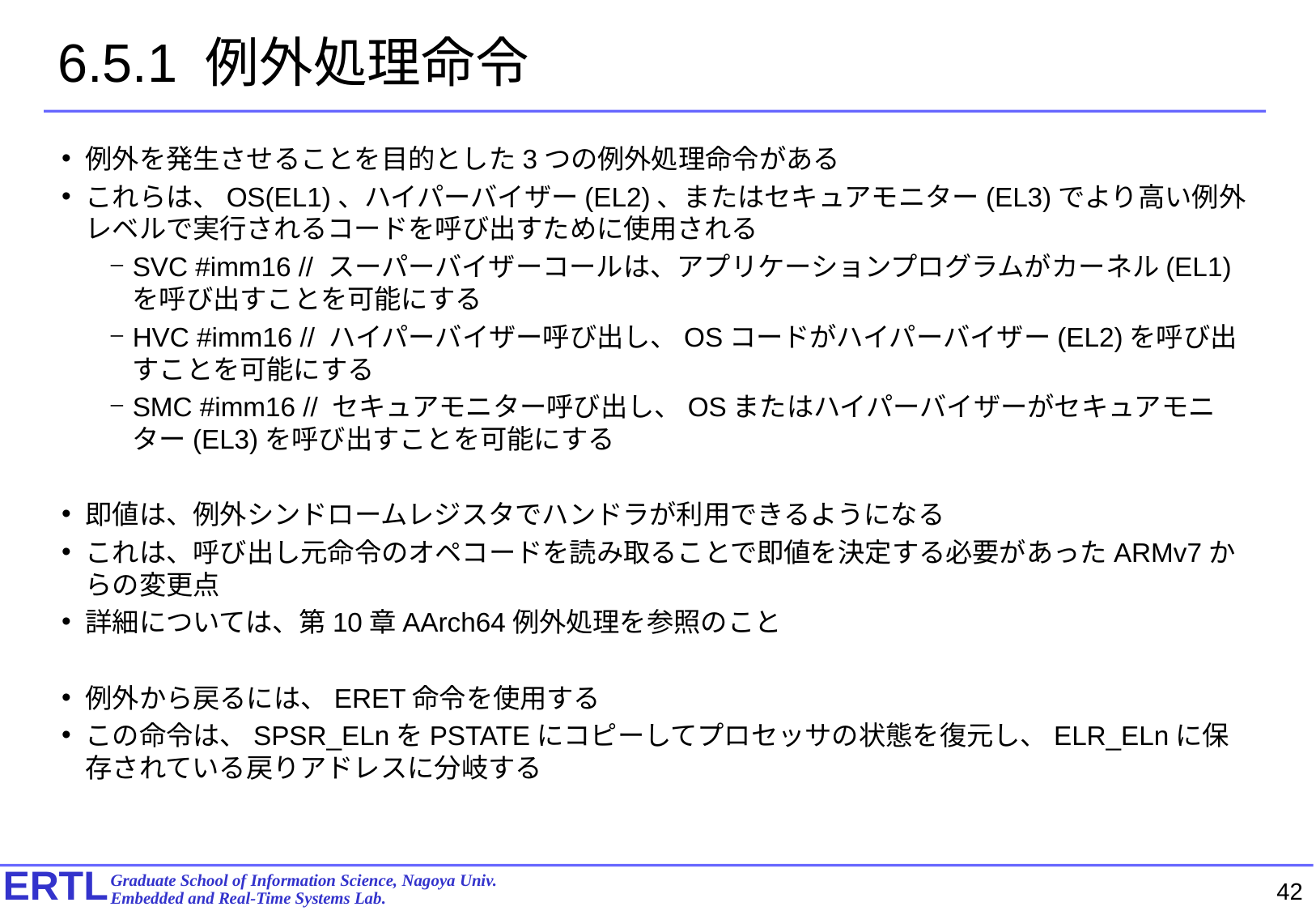

# 6.5.1 例外処理命令
例外を発生させることを目的とした3つの例外処理命令がある
これらは、OS(EL1)、ハイパーバイザー(EL2)、またはセキュアモニター(EL3)でより高い例外レベルで実行されるコードを呼び出すために使用される
SVC #imm16 // スーパーバイザーコールは、アプリケーションプログラムがカーネル(EL1)を呼び出すことを可能にする
HVC #imm16 // ハイパーバイザー呼び出し、OSコードがハイパーバイザー(EL2)を呼び出すことを可能にする
SMC #imm16 // セキュアモニター呼び出し、OSまたはハイパーバイザーがセキュアモニター(EL3)を呼び出すことを可能にする

即値は、例外シンドロームレジスタでハンドラが利用できるようになる
これは、呼び出し元命令のオペコードを読み取ることで即値を決定する必要があったARMv7からの変更点
詳細については、第10章AArch64例外処理を参照のこと

例外から戻るには、ERET命令を使用する
この命令は、SPSR_ELnをPSTATEにコピーしてプロセッサの状態を復元し、ELR_ELnに保存されている戻りアドレスに分岐する
42